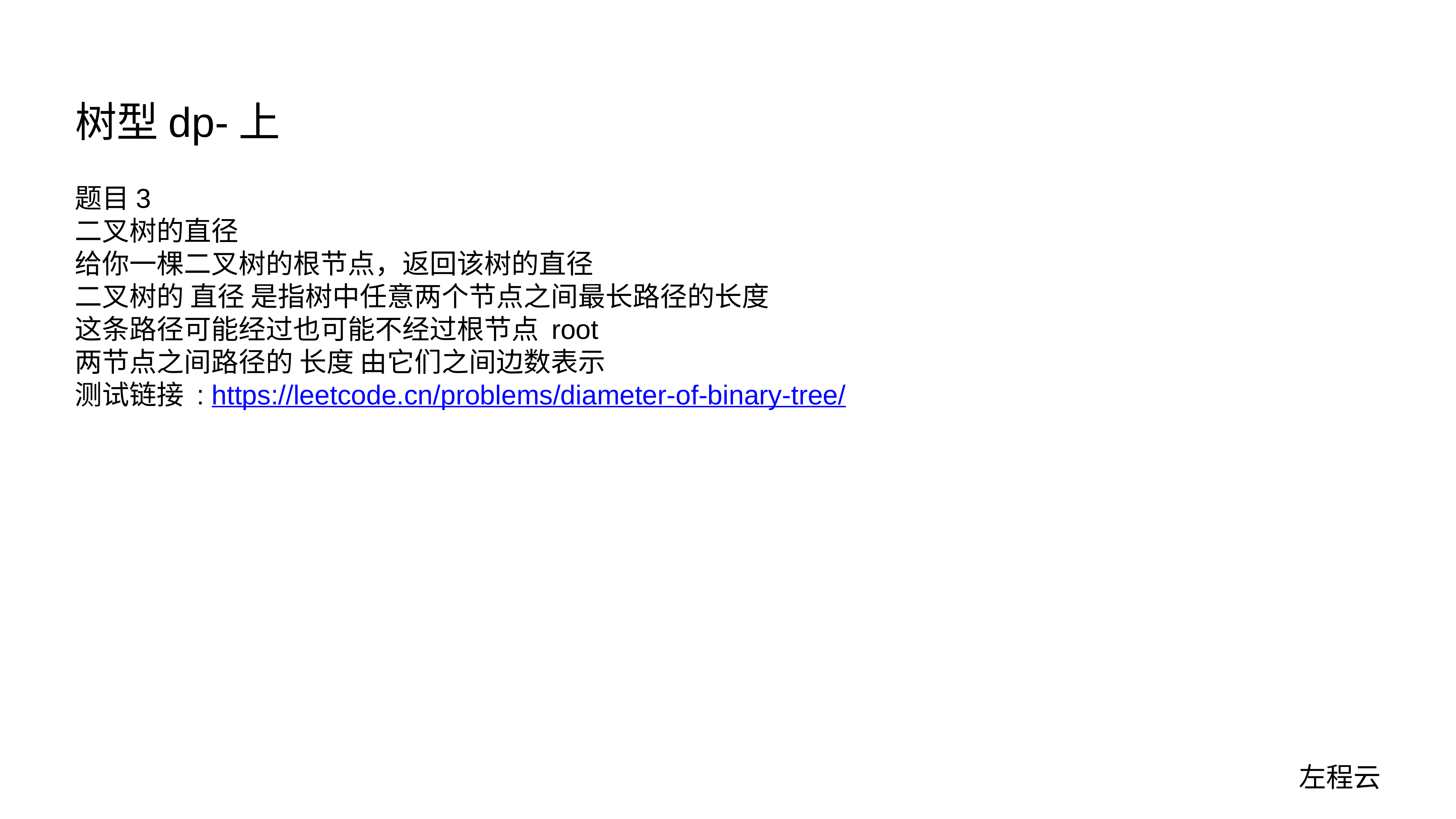

# 树型dp-上
题目3
二叉树的直径
给你一棵二叉树的根节点，返回该树的直径
二叉树的 直径 是指树中任意两个节点之间最长路径的长度
这条路径可能经过也可能不经过根节点 root
两节点之间路径的 长度 由它们之间边数表示
测试链接 : https://leetcode.cn/problems/diameter-of-binary-tree/
左程云